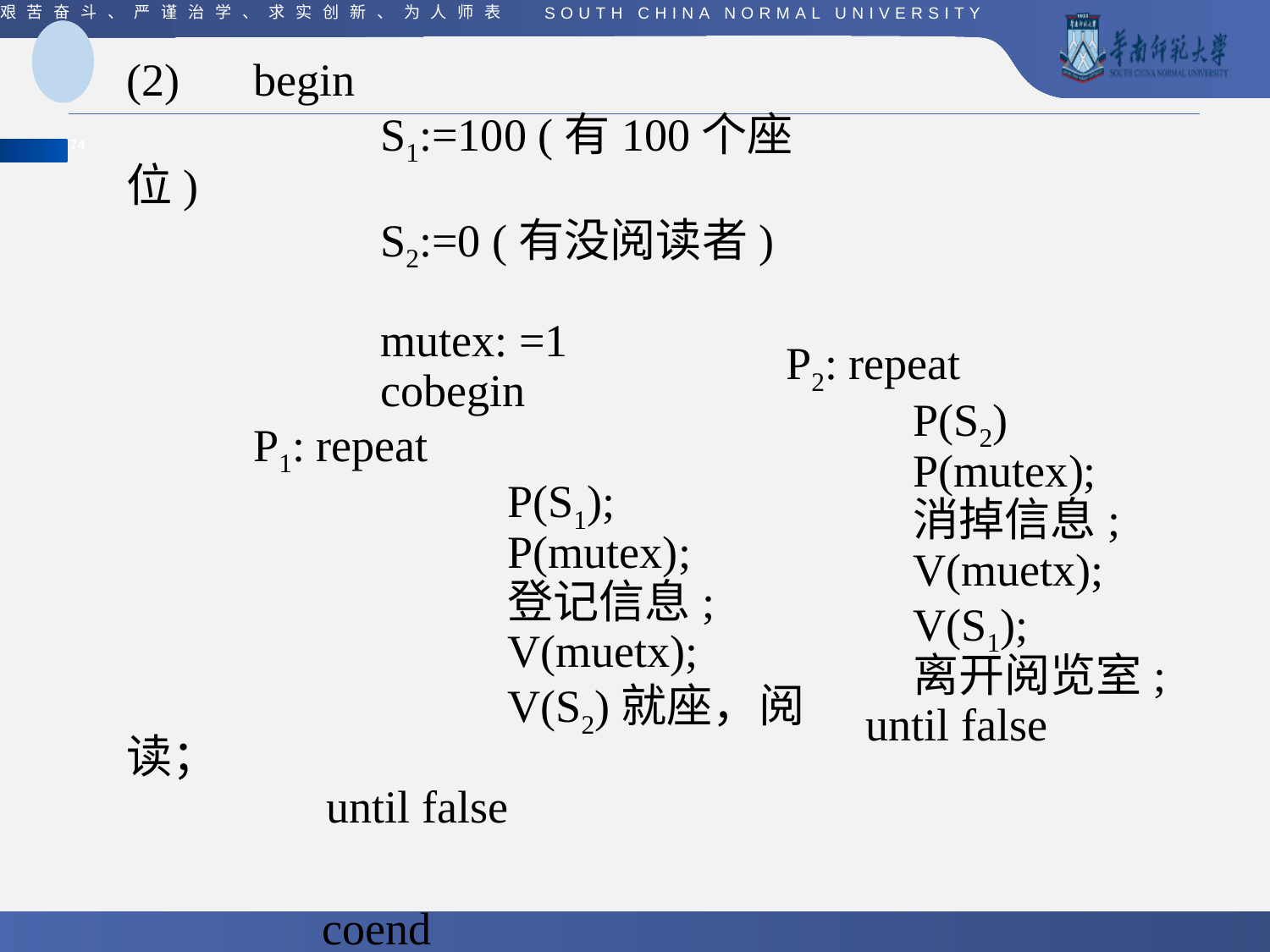

(2)	begin
		S1:=100 (有100个座位)
		S2:=0 (有没阅读者)
		mutex: =1
		cobegin
	P1: repeat
			P(S1);
			P(mutex);
			登记信息;
			V(muetx);
			V(S2)就座，阅读；
	      until false
	      coend
	end
P2: repeat
	P(S2)
	P(mutex);
	消掉信息;
	V(muetx);
	V(S1);
	离开阅览室;
       until false

74